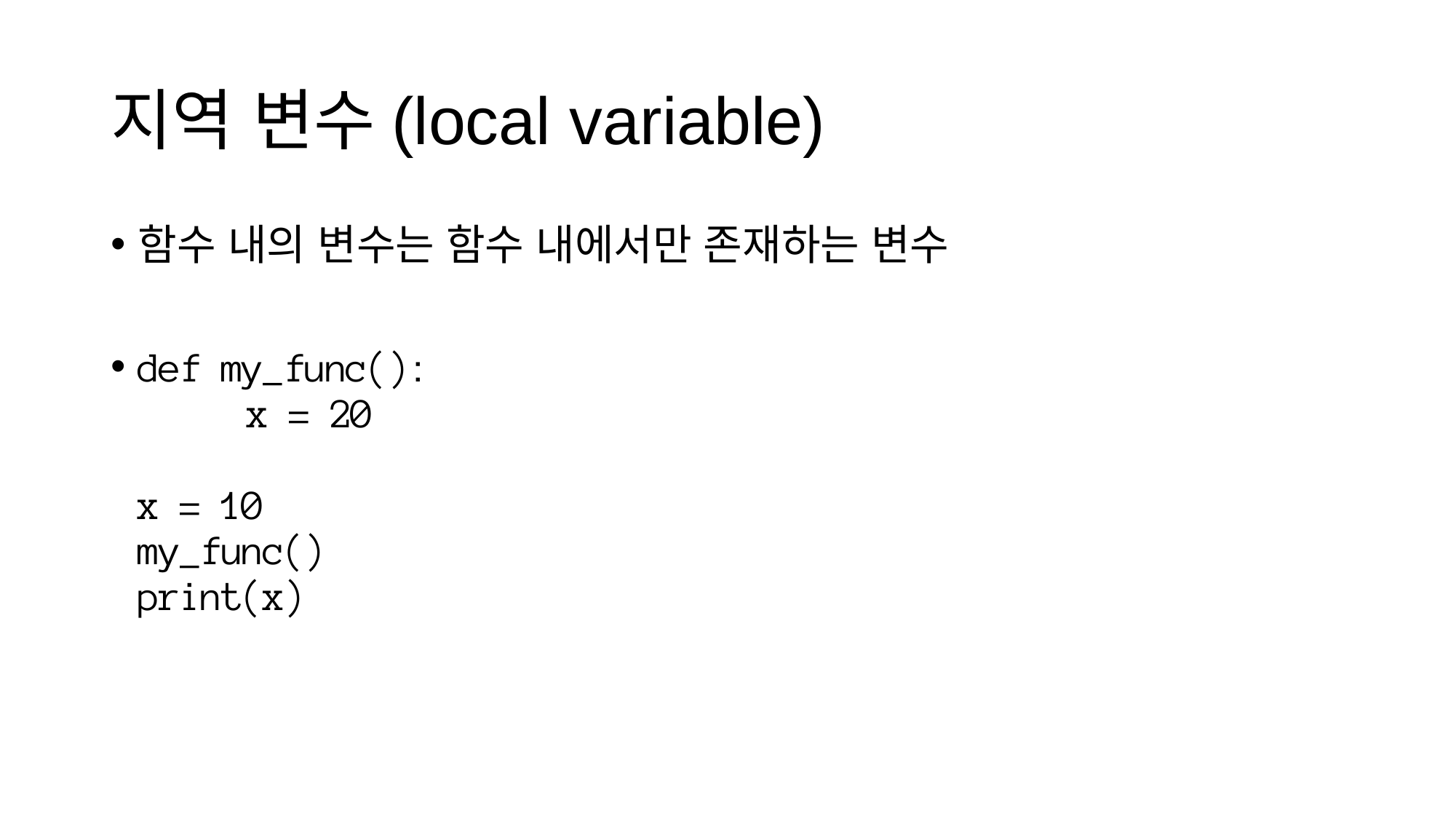

# 지역 변수(local variable)
함수 내의 변수는 함수 내에서만 존재하는 변수

def my_func():
	x = 20
x = 10
my_func()
print(x)